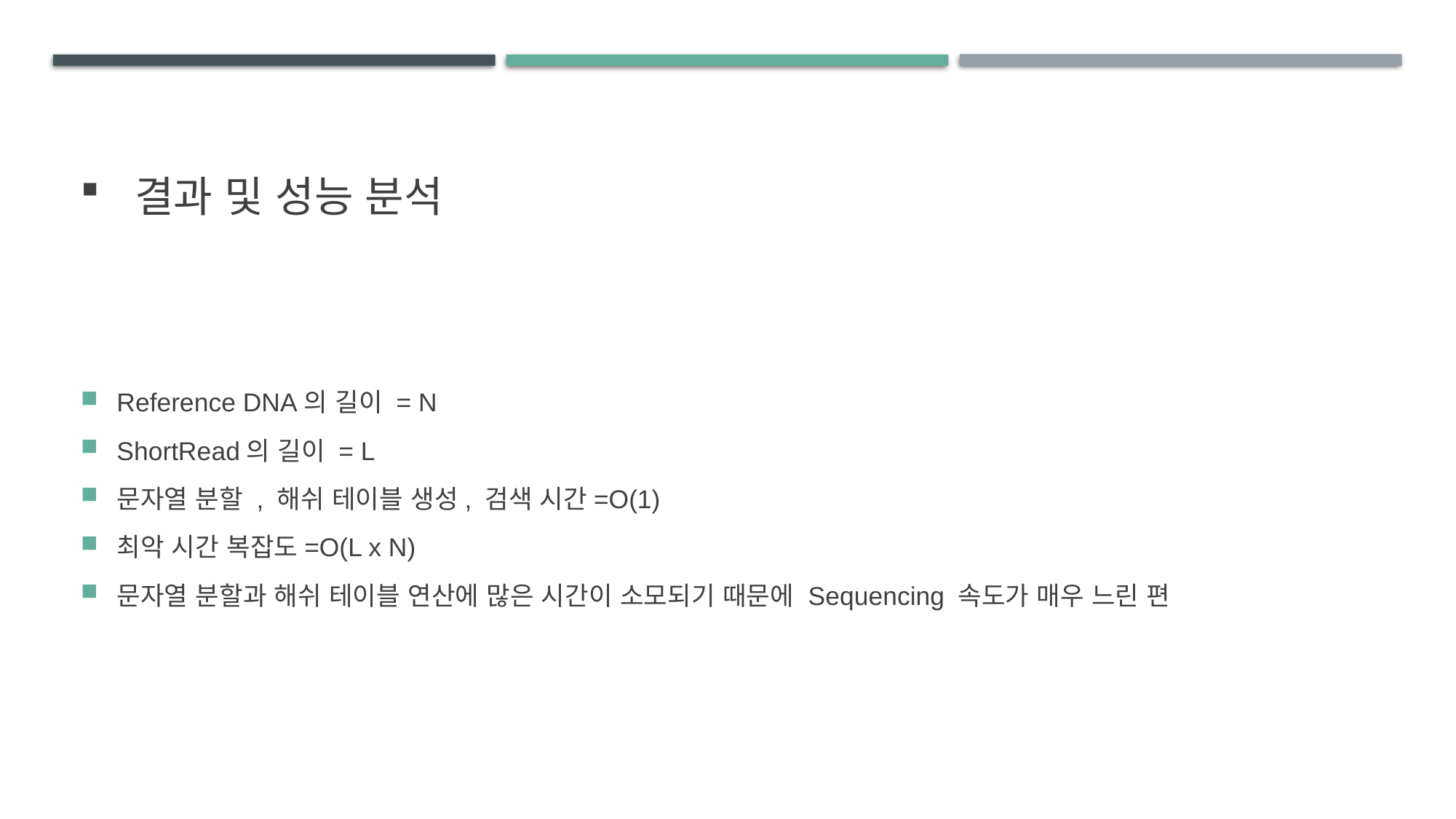

# 결과 및 성능 분석
Reference DNA의 길이 = N
ShortRead의 길이 = L
문자열 분할 , 해쉬 테이블 생성, 검색 시간=O(1)
최악 시간 복잡도=O(L x N)
문자열 분할과 해쉬 테이블 연산에 많은 시간이 소모되기 때문에 Sequencing 속도가 매우 느린 편